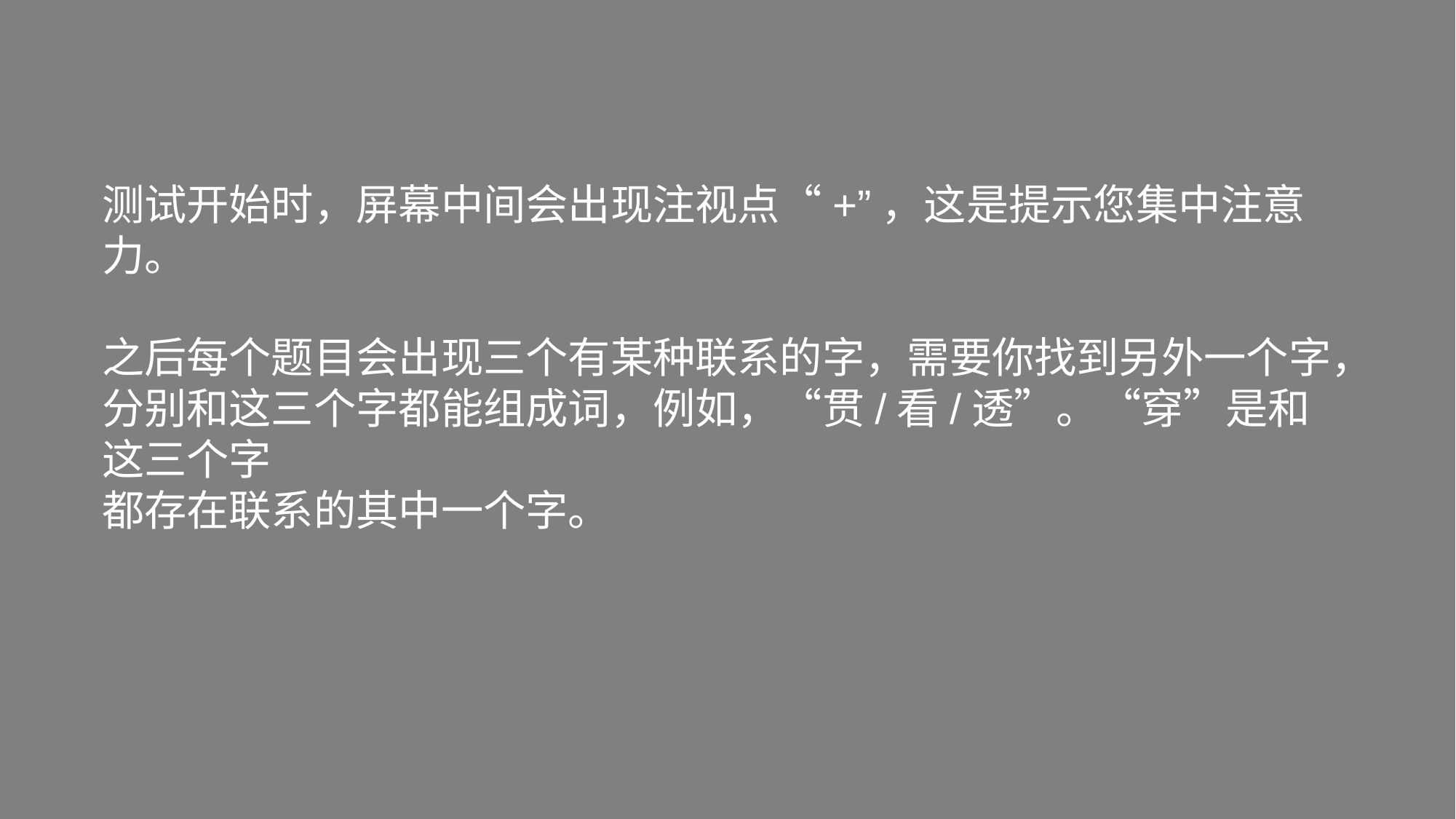

测试开始时，屏幕中间会出现注视点“+”，这是提示您集中注意力。

之后每个题目会出现三个有某种联系的字，需要你找到另外一个字，
分别和这三个字都能组成词，例如，“贯/看/透”。“穿”是和这三个字
都存在联系的其中一个字。